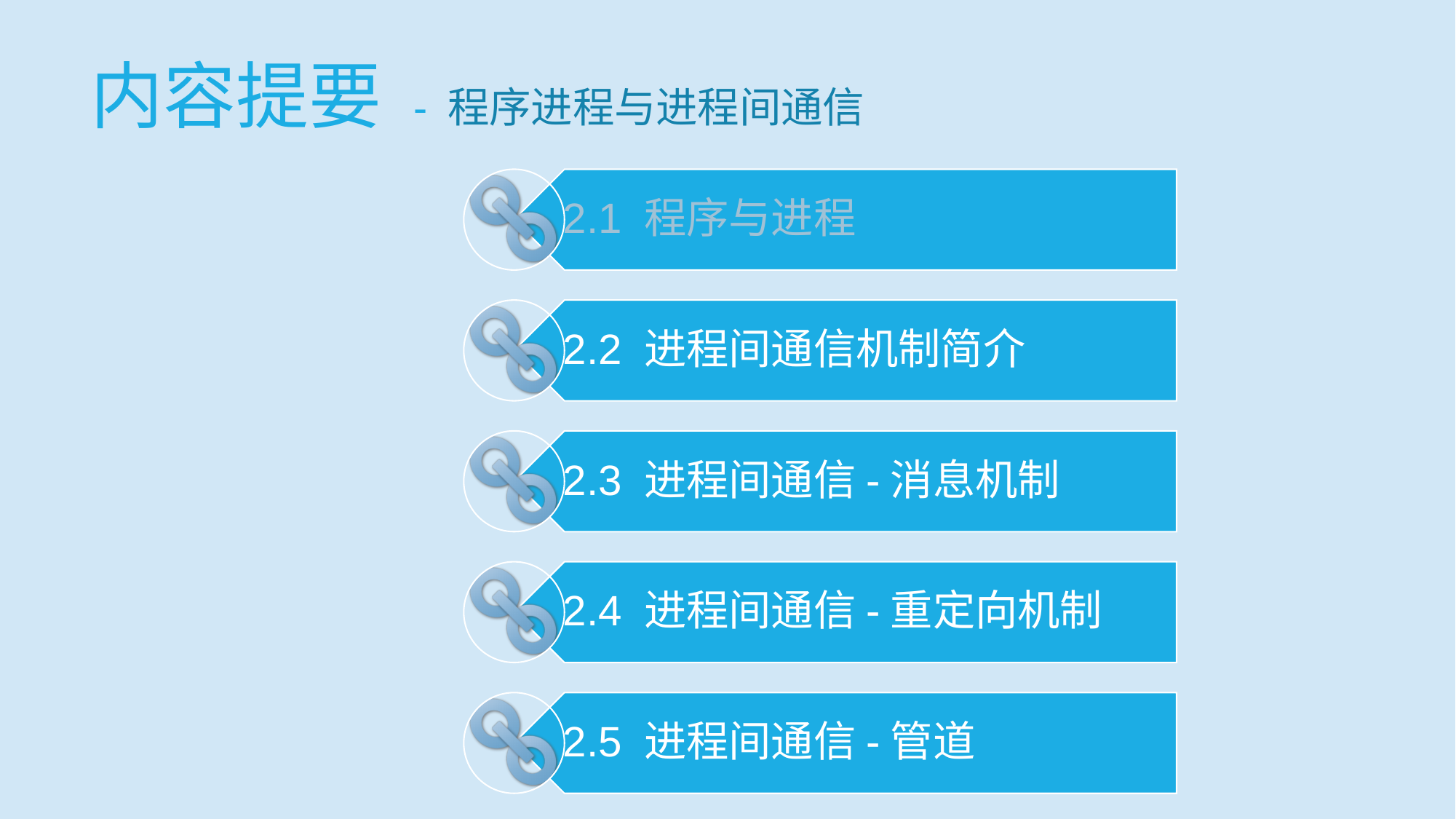

# 内容提要 - 程序进程与进程间通信
2.1 程序与进程
2.2 进程间通信机制简介
2.3 进程间通信-消息机制
2.4 进程间通信-重定向机制
2.5 进程间通信-管道